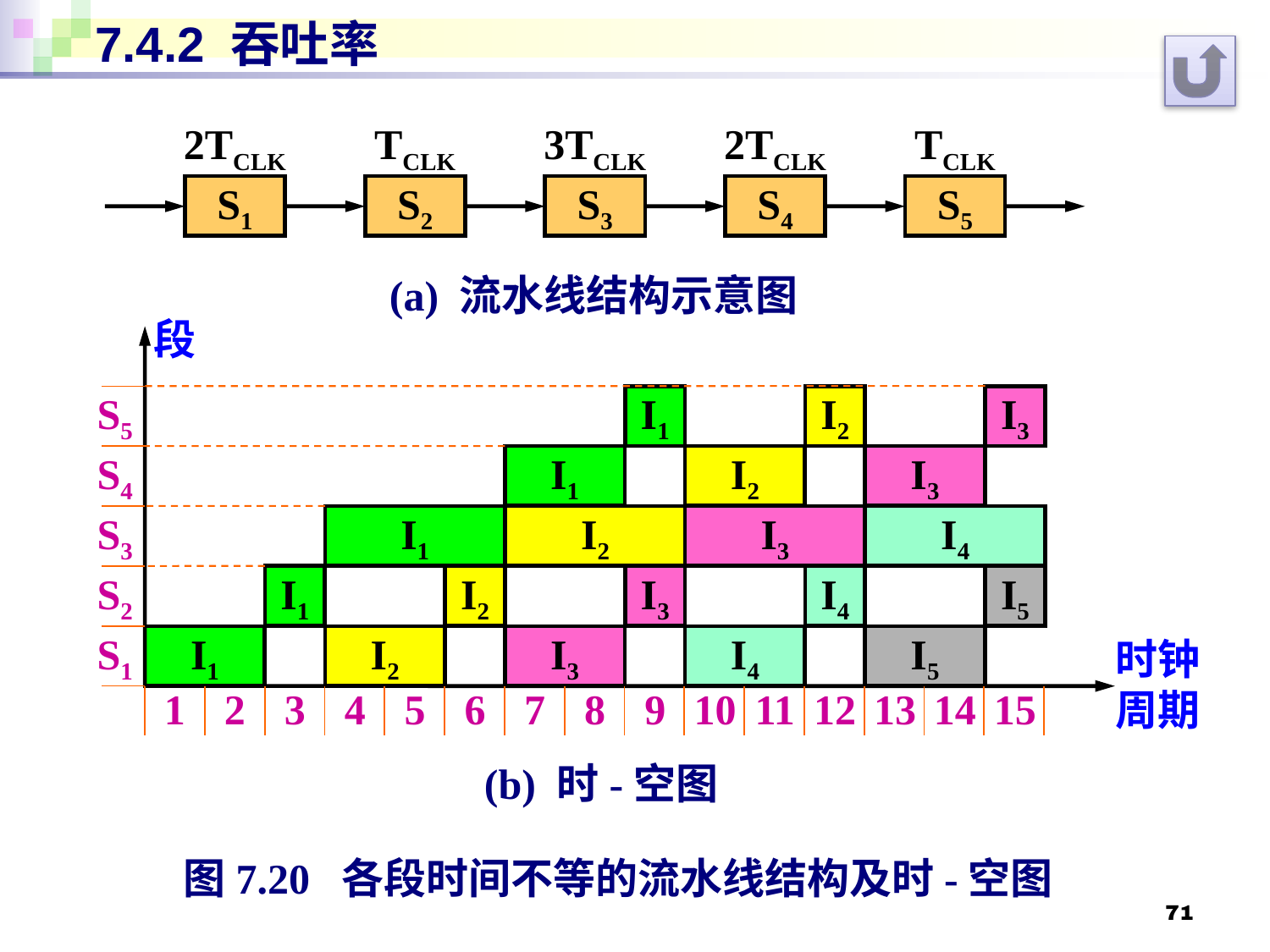

# 7.4.2 吞吐率

2TCLK
TCLK
3TCLK
2TCLK
TCLK
S1
S2
S3
S4
S5

(a) 流水线结构示意图
段

S5

I1
I2
I3
|  |
| --- |
|  |
|  |
|  |
|  |
S4

I1
I2
I3
S3

I1
I2
I3
I4
S2

I1
I2
I3
I4
I5
S1
I1
I2
I3
I4
I5
时钟
周期
1
2
3
4
5
6
7
8
9
10
11
12
13
14
15

|  |  |  |  |  |  |  |  |  |  |  |  |  |  |  |
| --- | --- | --- | --- | --- | --- | --- | --- | --- | --- | --- | --- | --- | --- | --- |
(b) 时-空图
图7.20  各段时间不等的流水线结构及时-空图
71